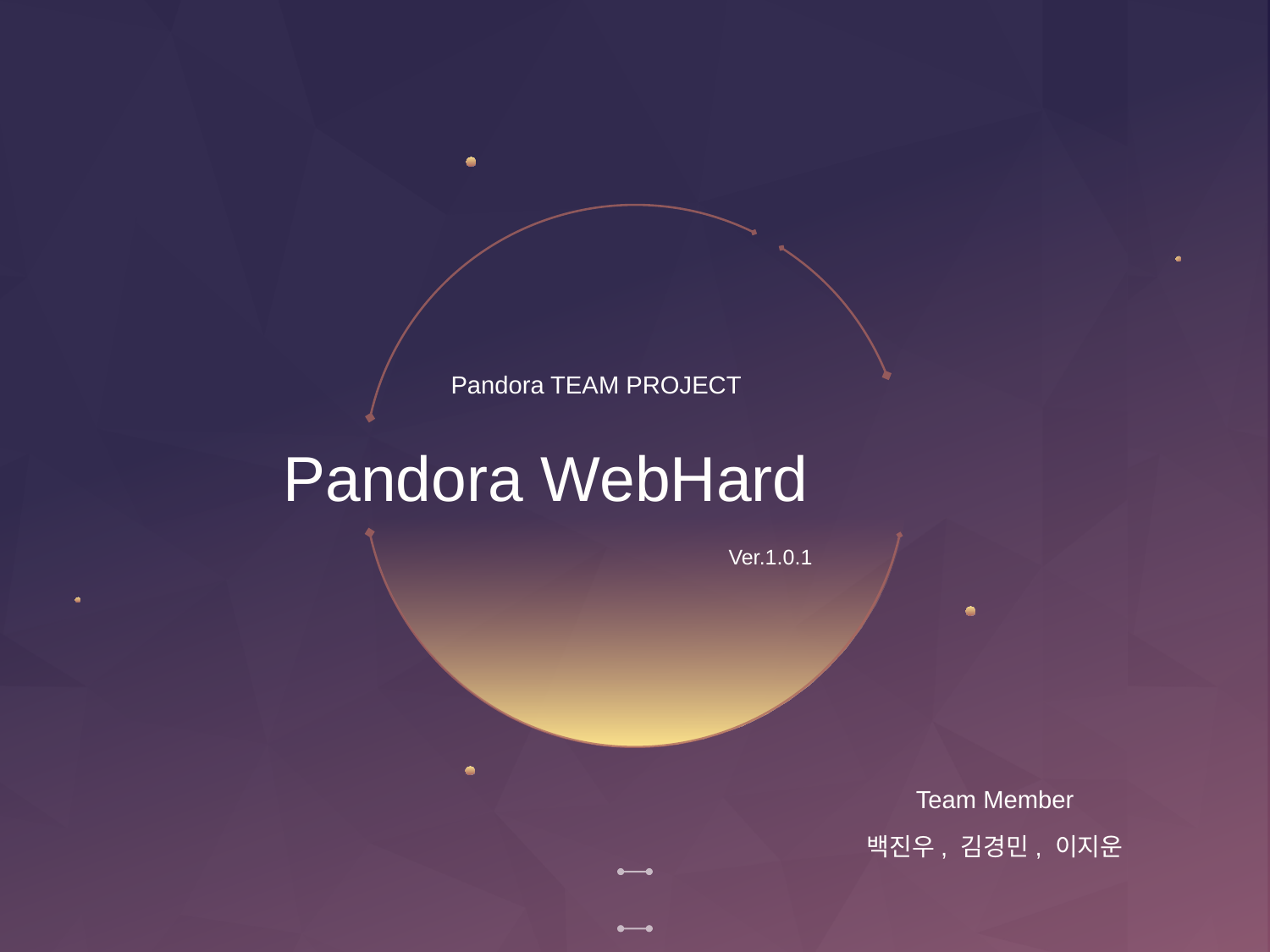

Pandora TEAM PROJECT
# Pandora WebHard
Ver.1.0.1
Team Member
백진우, 김경민, 이지운